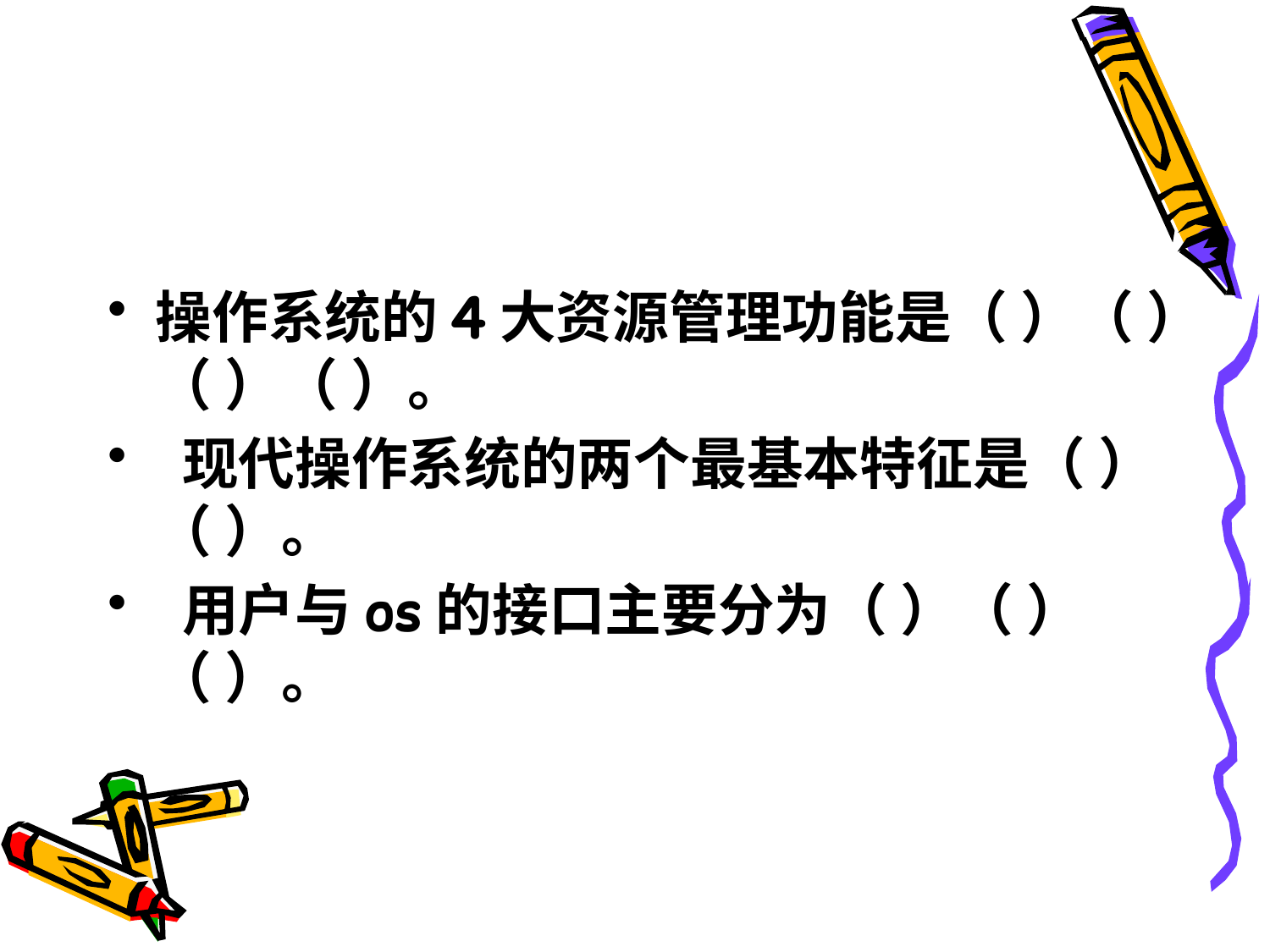

# 填空题
操作系统的4大资源管理功能是（ ）（ ）（ ）（ ）。
 现代操作系统的两个最基本特征是（ ）（ ）。
 用户与os的接口主要分为（ ）（ ）（ ）。